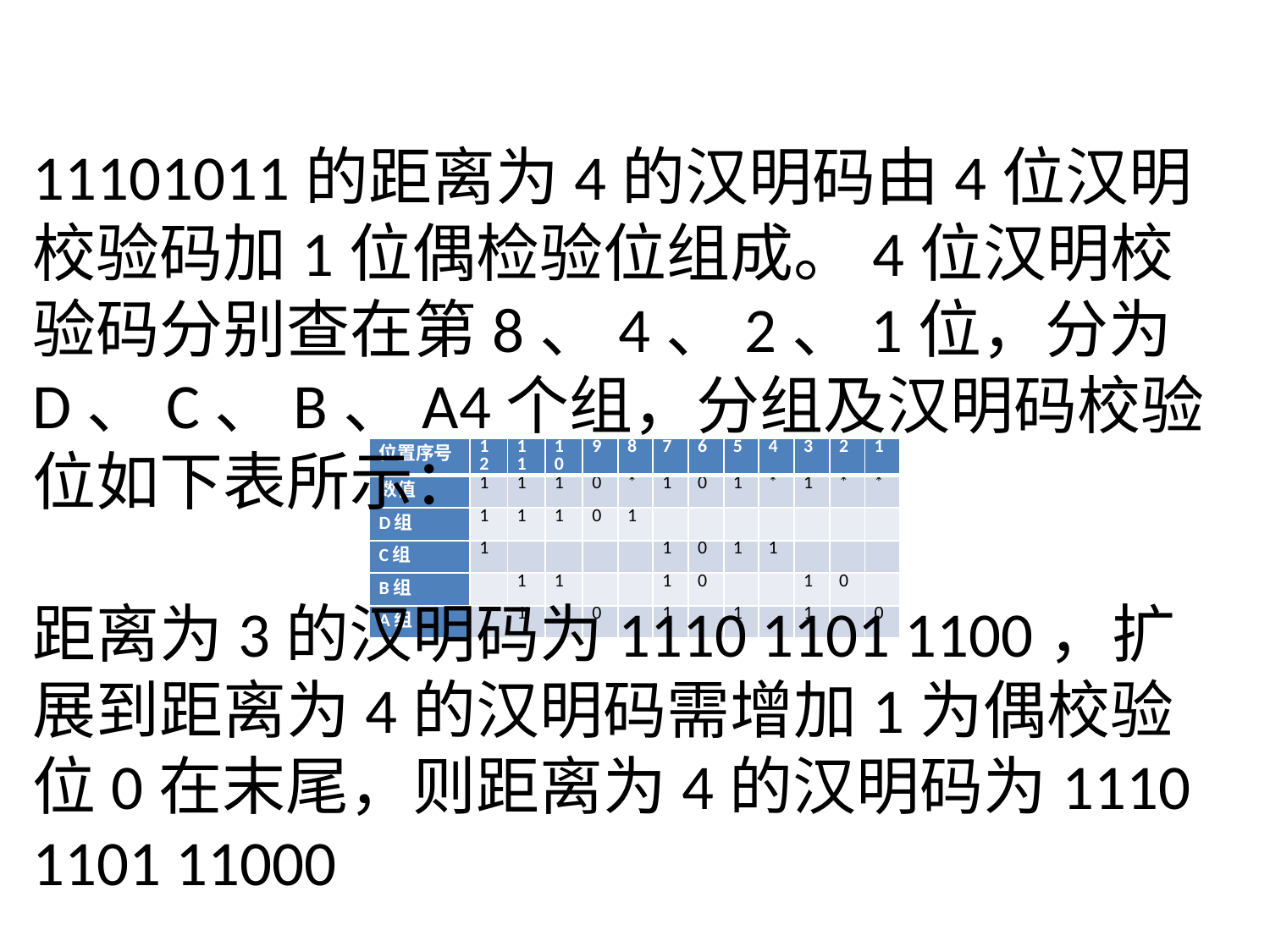

#
11101011的距离为4的汉明码由4位汉明校验码加1位偶检验位组成。4位汉明校验码分别查在第8、4、2、1位，分为D、C、B、A4个组，分组及汉明码校验位如下表所示：

距离为3的汉明码为1110 1101 1100，扩展到距离为4的汉明码需增加1为偶校验位0在末尾，则距离为4的汉明码为1110 1101 11000
| 位置序号 | 12 | 11 | 10 | 9 | 8 | 7 | 6 | 5 | 4 | 3 | 2 | 1 |
| --- | --- | --- | --- | --- | --- | --- | --- | --- | --- | --- | --- | --- |
| 数值 | 1 | 1 | 1 | 0 | \* | 1 | 0 | 1 | \* | 1 | \* | \* |
| D组 | 1 | 1 | 1 | 0 | 1 |  |  |  |  |  |  |  |
| C组 | 1 |  |  |  |  | 1 | 0 | 1 | 1 |  |  |  |
| B组 |  | 1 | 1 |  |  | 1 | 0 |  |  | 1 | 0 |  |
| A组 |  | 1 |  | 0 |  | 1 |  | 1 |  | 1 |  | 0 |